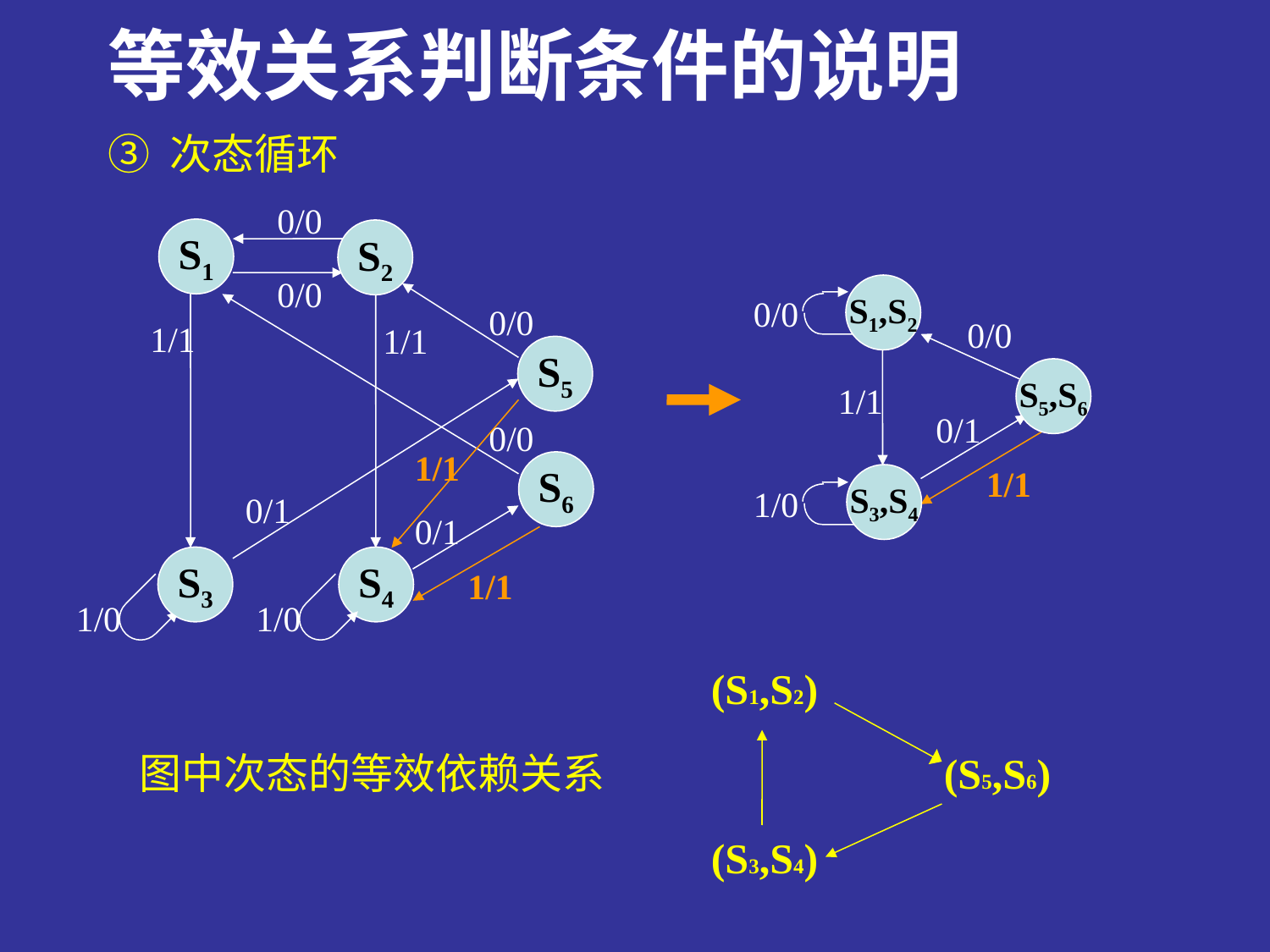

# 等效关系判断条件的说明
③ 次态循环
0/0

S1
S2
0/0

S1,S2

0/0
0/0

1/1

1/1

0/0
0/0

S5

1/1
S5,S6

0/1

1/1

0/1

1/1
S6
S3,S4
1/0

0/1

1/1
S3
S4
1/0

1/0

(S1,S2)

图中次态的等效依赖关系
(S5,S6)

(S3,S4)